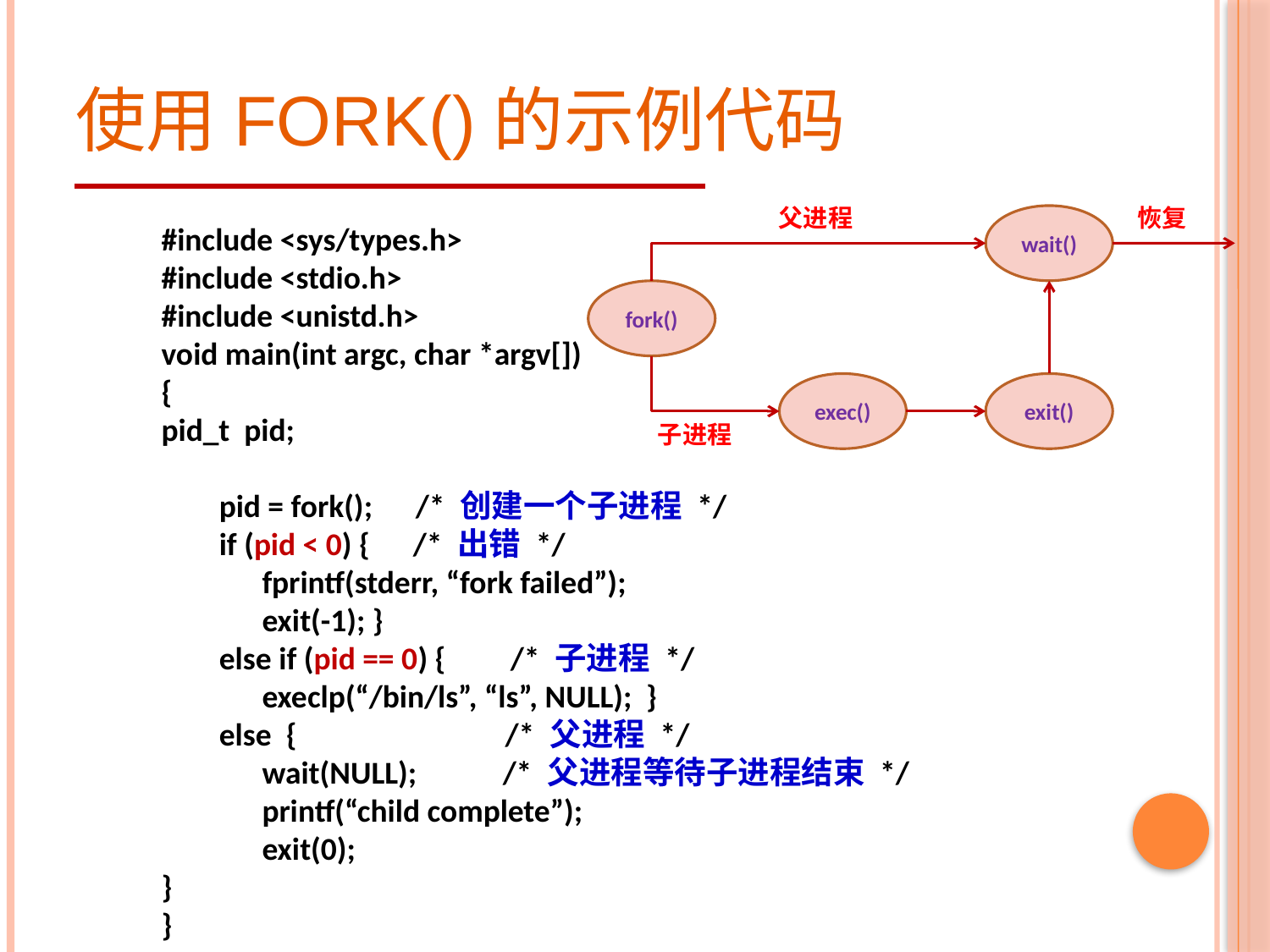

# 使用fork()的示例代码
父进程
恢复
wait()
fork()
exec()
exit()
子进程

#include <sys/types.h>
#include <stdio.h>
#include <unistd.h>
void main(int argc, char *argv[])
{
pid_t  pid;

        pid = fork();      /* 创建一个子进程 */
        if (pid < 0) {      /* 出错 */
              fprintf(stderr, “fork failed”);
              exit(-1); }
        else if (pid == 0) {         /* 子进程 */
              execlp(“/bin/ls”, “ls”, NULL);  }
        else  {                             /* 父进程 */
              wait(NULL);            /* 父进程等待子进程结束 */
              printf(“child complete”);
              exit(0);
}
}